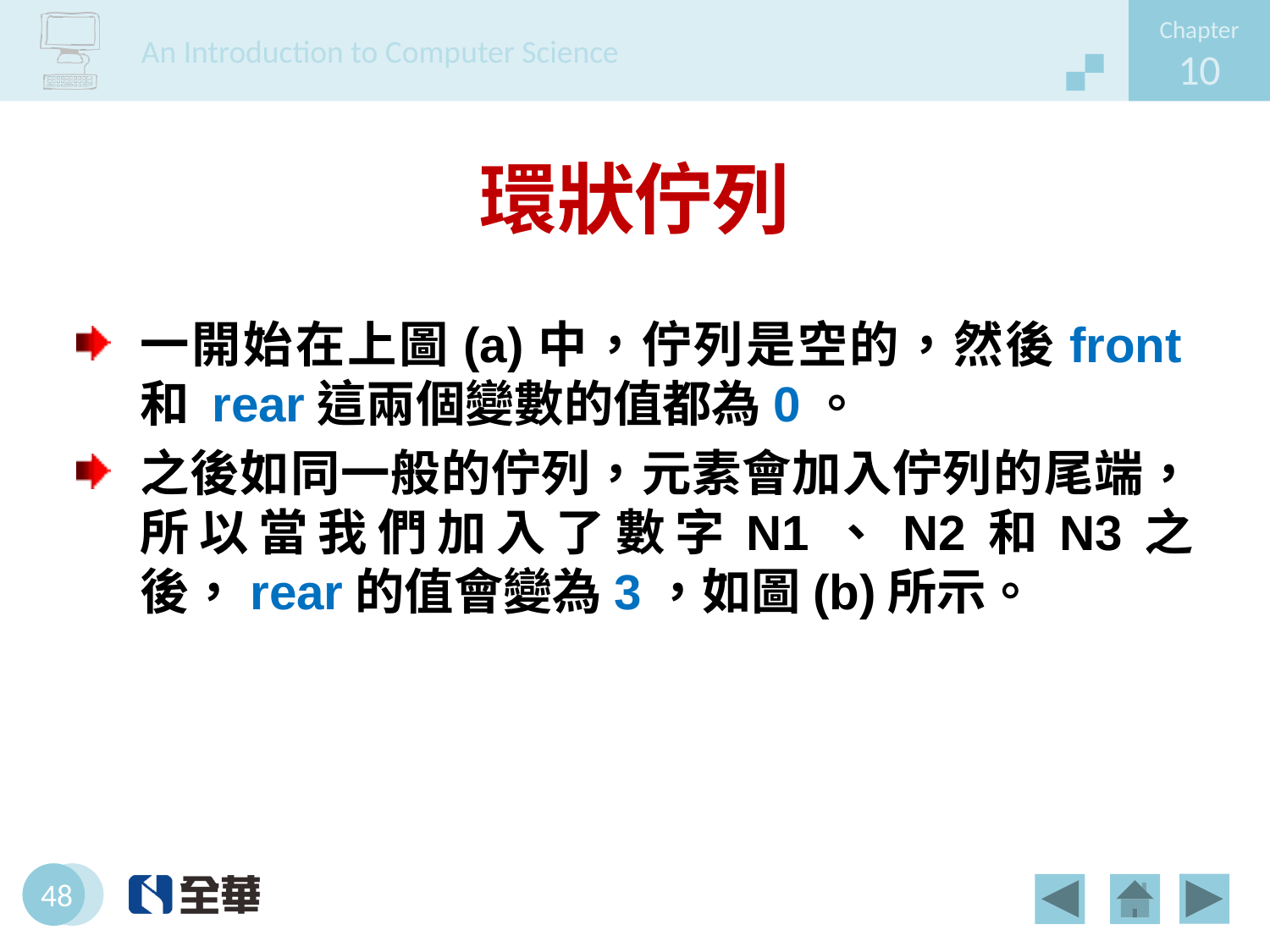

# 環狀佇列
一開始在上圖(a)中，佇列是空的，然後front和 rear這兩個變數的值都為0。
之後如同一般的佇列，元素會加入佇列的尾端，所以當我們加入了數字N1、N2和N3之後，rear的值會變為3，如圖(b)所示。